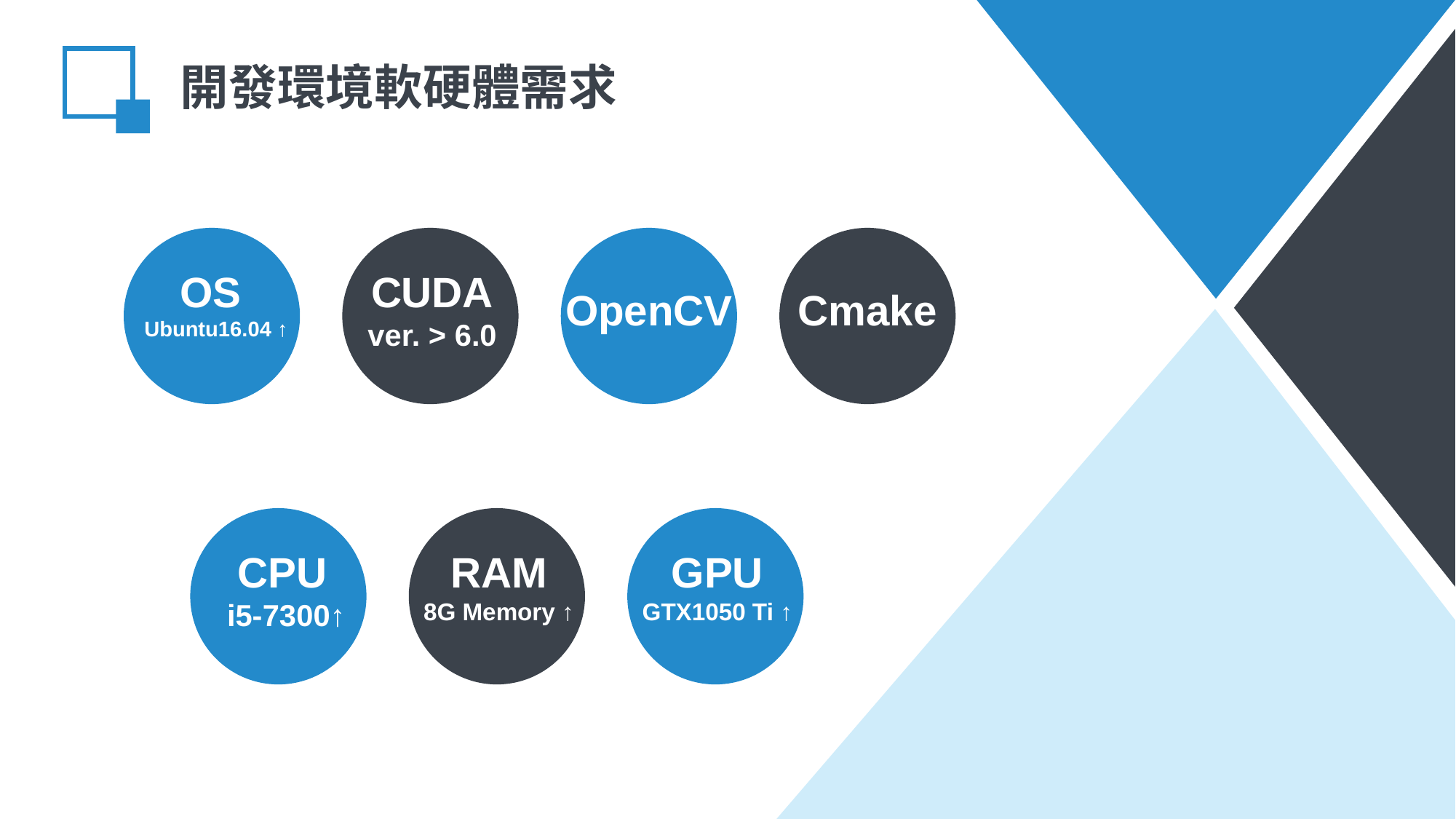

開發環境軟硬體需求

OS
  Ubuntu16.04 ↑
CUDA
ver. > 6.0
OpenCV
Cmake

CPU
 i5-7300↑
RAM
8G Memory ↑
GPU
GTX1050 Ti ↑